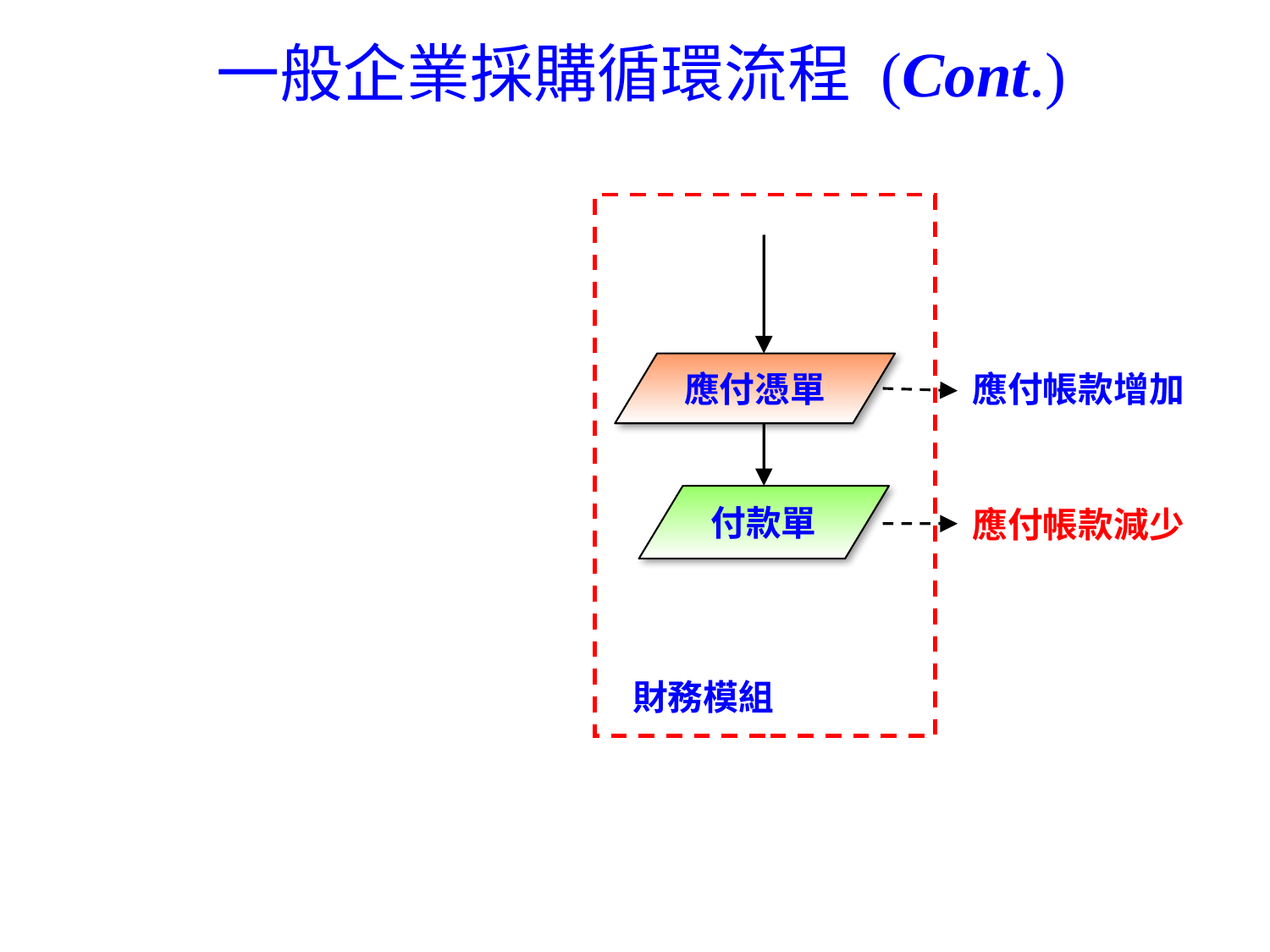

財務模組
一般企業採購循環流程 (Cont.)
12

應付憑單
應付帳款增加

付款單
應付帳款減少